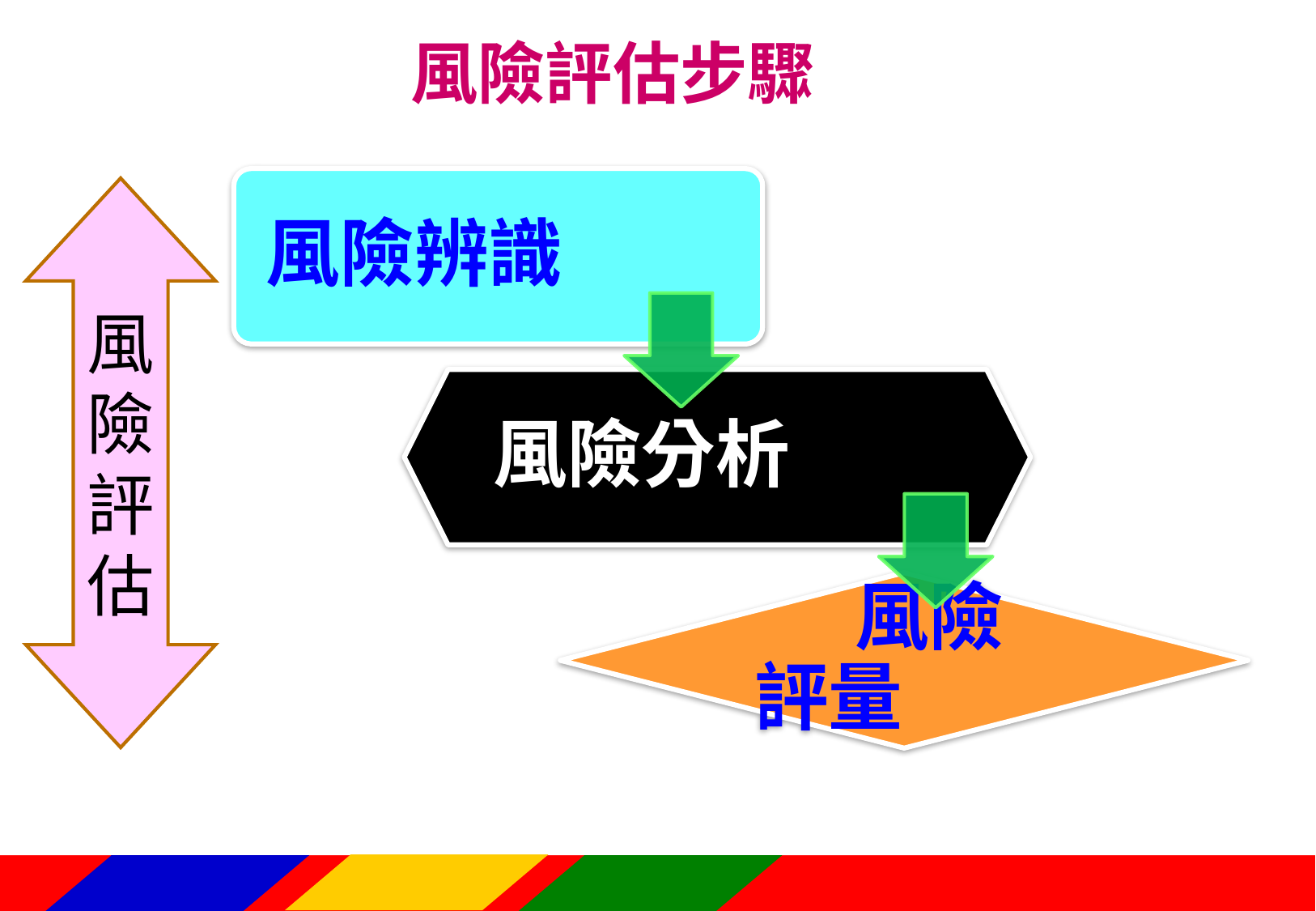

風險評估步驟

風險辨識
風險分析
     風險評量

風
險
評
估
53